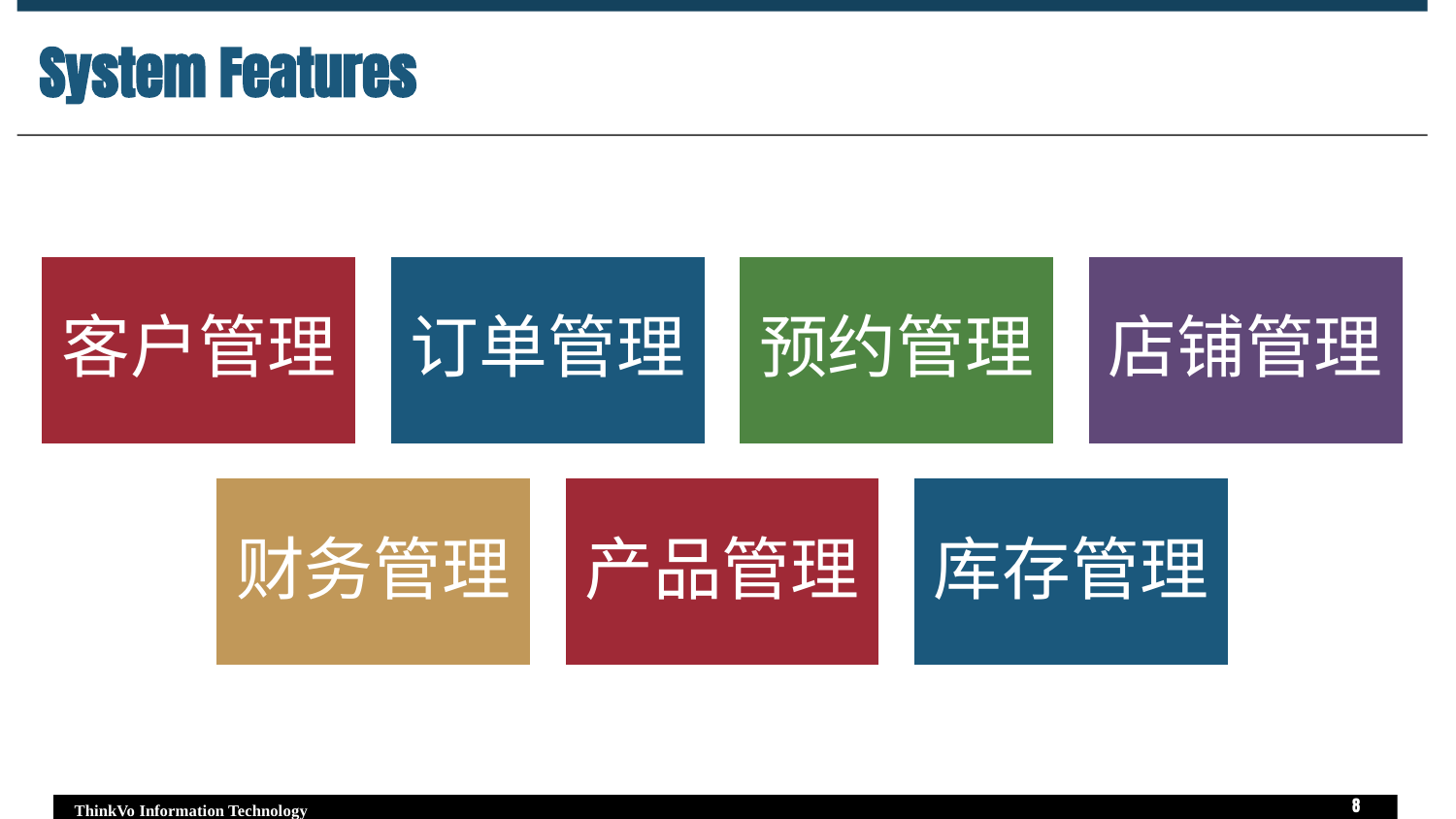

# System Features
客户管理
订单管理
预约管理
店铺管理
财务管理
产品管理
库存管理
8
ThinkVo Information Technology